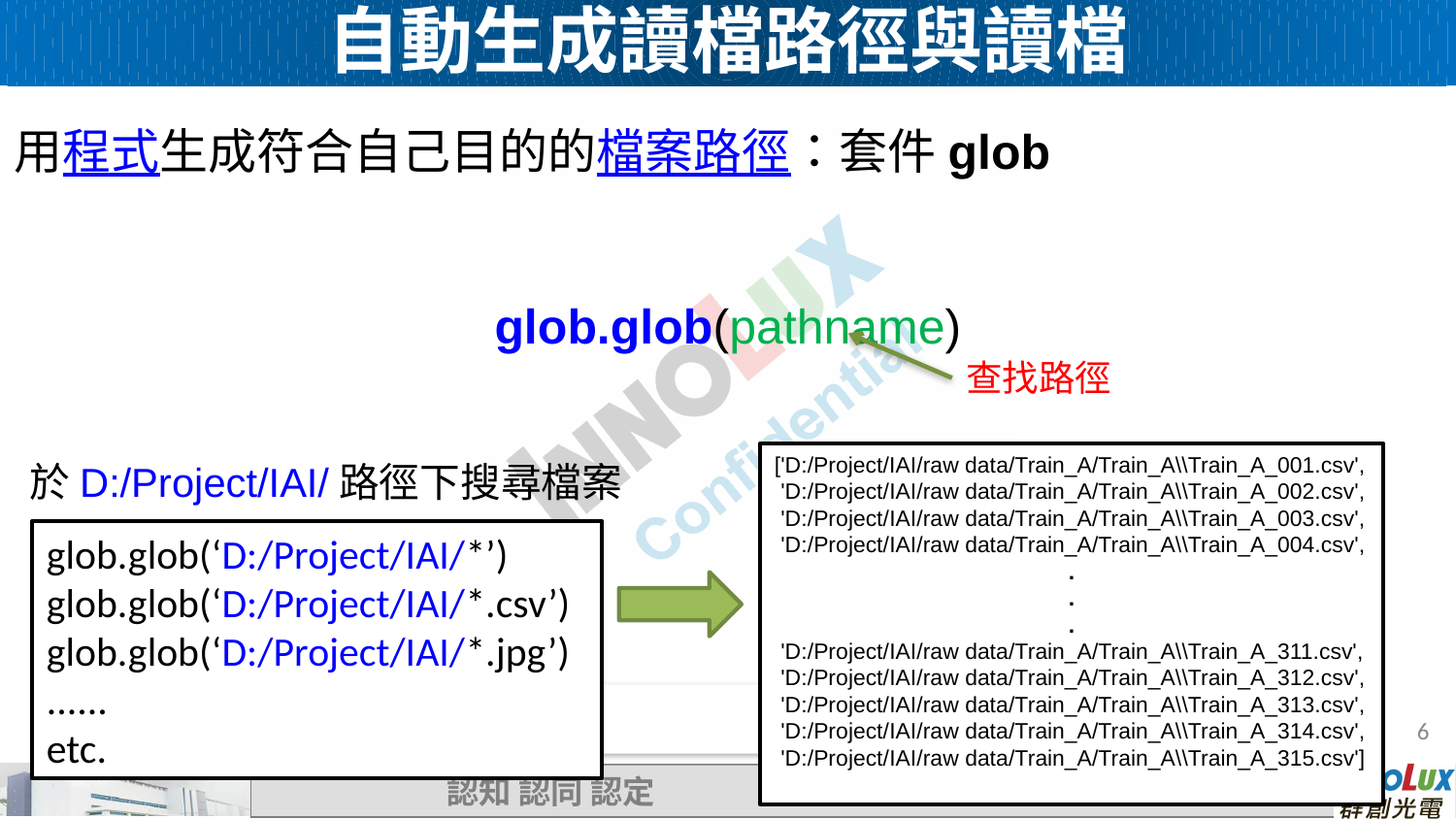

自動生成讀檔路徑與讀檔
用程式生成符合自己目的的檔案路徑：套件glob

glob.glob(pathname)

查找路徑
['D:/Project/IAI/raw data/Train_A/Train_A\\Train_A_001.csv',
 'D:/Project/IAI/raw data/Train_A/Train_A\\Train_A_002.csv',
 'D:/Project/IAI/raw data/Train_A/Train_A\\Train_A_003.csv',
 'D:/Project/IAI/raw data/Train_A/Train_A\\Train_A_004.csv',
.
.
.
 'D:/Project/IAI/raw data/Train_A/Train_A\\Train_A_311.csv',
 'D:/Project/IAI/raw data/Train_A/Train_A\\Train_A_312.csv',
 'D:/Project/IAI/raw data/Train_A/Train_A\\Train_A_313.csv',
 'D:/Project/IAI/raw data/Train_A/Train_A\\Train_A_314.csv',
 'D:/Project/IAI/raw data/Train_A/Train_A\\Train_A_315.csv']

於D:/Project/IAI/路徑下搜尋檔案
glob.glob(‘D:/Project/IAI/*’)
glob.glob(‘D:/Project/IAI/*.csv’)
glob.glob(‘D:/Project/IAI/*.jpg’)
......
etc.

6
6